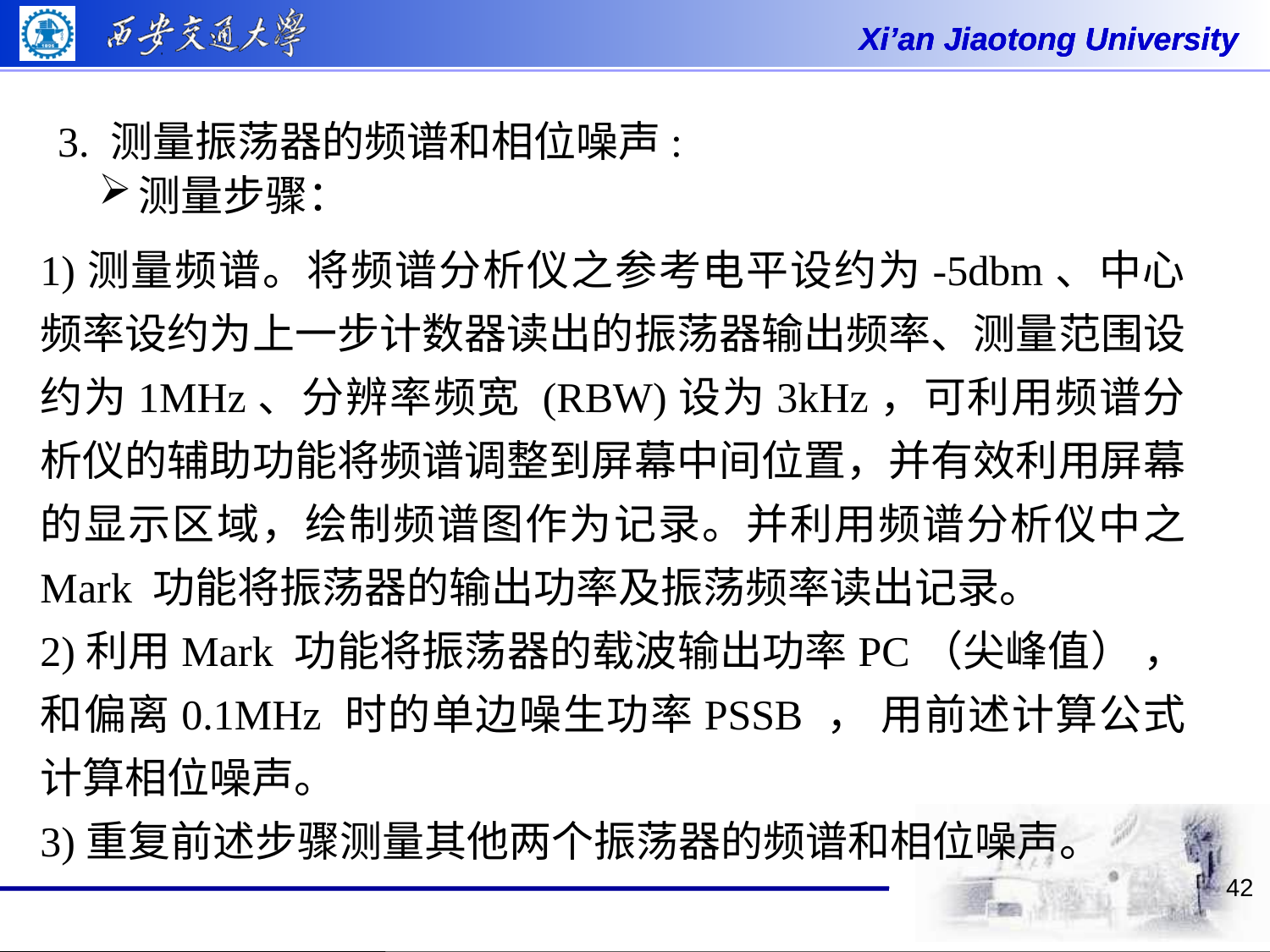

3. 测量振荡器的频谱和相位噪声:
测量步骤：
1)测量频谱。将频谱分析仪之参考电平设约为-5dbm、中心频率设约为上一步计数器读出的振荡器输出频率、测量范围设约为1MHz、分辨率频宽 (RBW)设为3kHz，可利用频谱分析仪的辅助功能将频谱调整到屏幕中间位置，并有效利用屏幕的显示区域，绘制频谱图作为记录。并利用频谱分析仪中之 Mark 功能将振荡器的输出功率及振荡频率读出记录。
2)利用Mark 功能将振荡器的载波输出功率PC（尖峰值） ，和偏离0.1MHz 时的单边噪生功率PSSB ， 用前述计算公式计算相位噪声。
3)重复前述步骤测量其他两个振荡器的频谱和相位噪声。
42